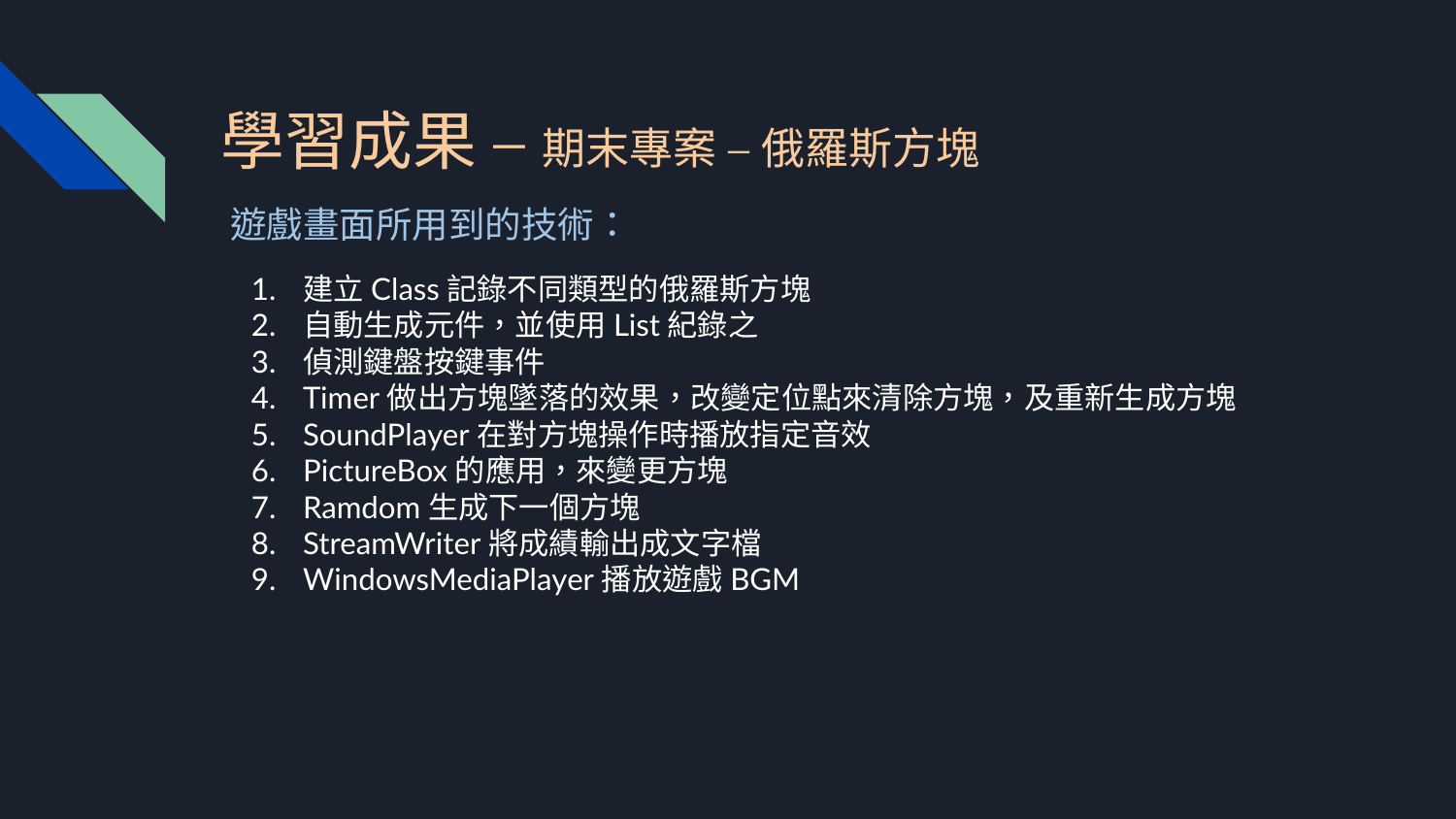

# 學習成果 – 期末專案 – 俄羅斯方塊
遊戲畫面所用到的技術：
建立Class記錄不同類型的俄羅斯方塊
自動生成元件，並使用List紀錄之
偵測鍵盤按鍵事件
Timer做出方塊墜落的效果，改變定位點來清除方塊，及重新生成方塊
SoundPlayer在對方塊操作時播放指定音效
PictureBox的應用，來變更方塊
Ramdom生成下一個方塊
StreamWriter將成績輸出成文字檔
WindowsMediaPlayer播放遊戲BGM